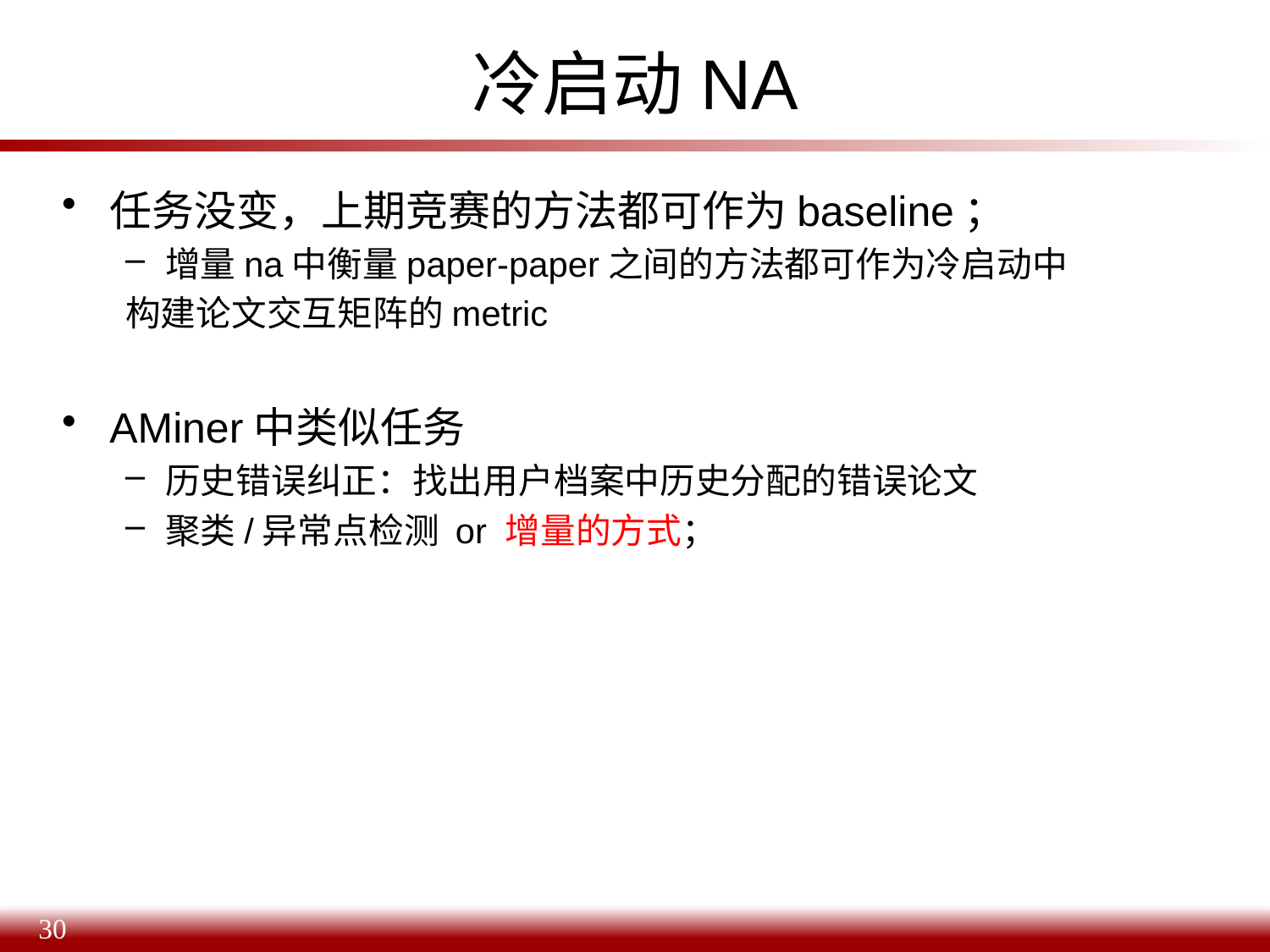

# 冷启动NA
任务没变，上期竞赛的方法都可作为baseline；
增量na中衡量paper-paper之间的方法都可作为冷启动中
构建论文交互矩阵的metric

AMiner中类似任务
历史错误纠正：找出用户档案中历史分配的错误论文
聚类/异常点检测 or 增量的方式；